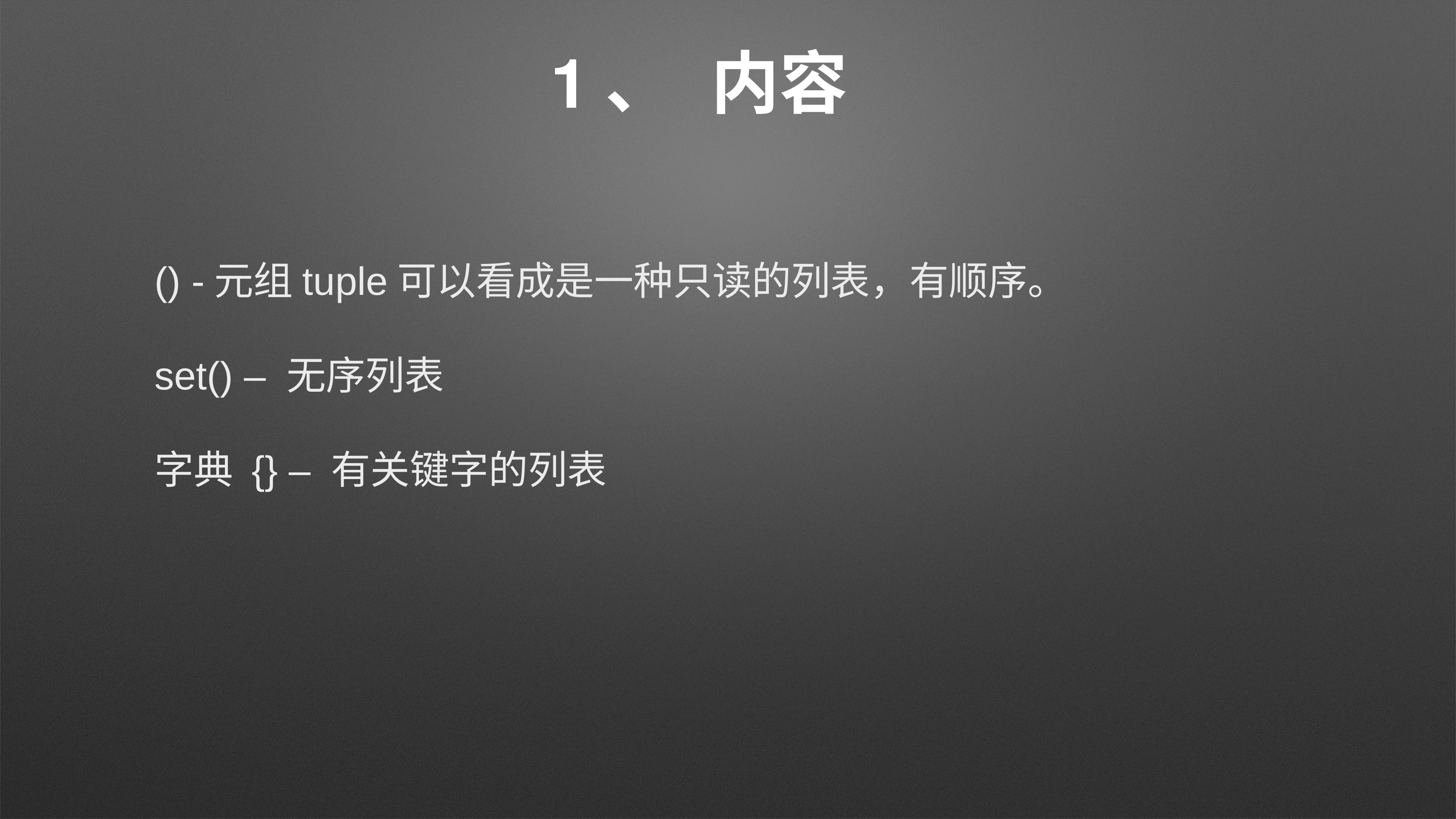

# 1、  内容
() -元组tuple可以看成是一种只读的列表，有顺序。

set() – 无序列表

字典 {} – 有关键字的列表